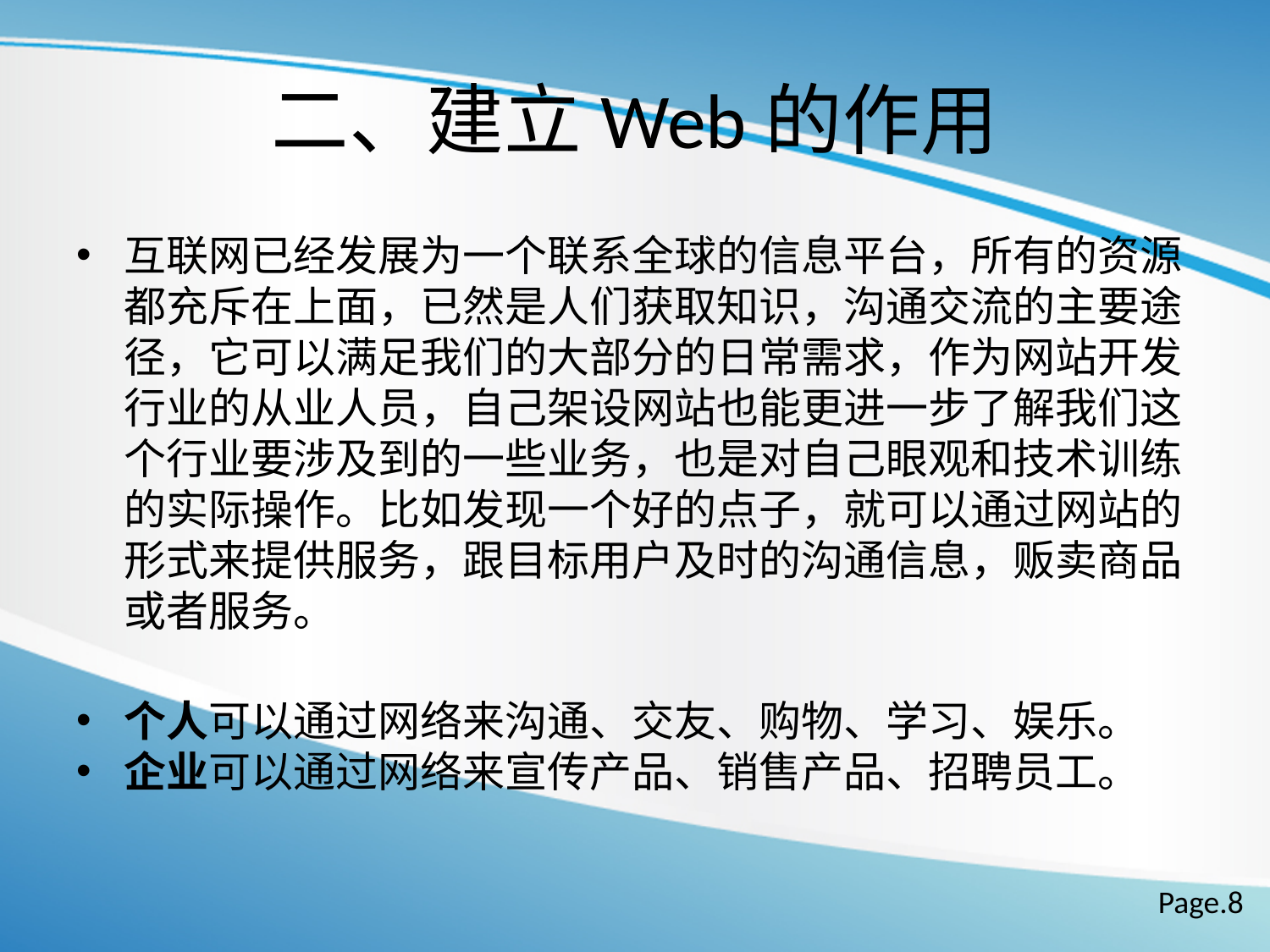

# 二、建立Web的作用
互联网已经发展为一个联系全球的信息平台，所有的资源都充斥在上面，已然是人们获取知识，沟通交流的主要途径，它可以满足我们的大部分的日常需求，作为网站开发行业的从业人员，自己架设网站也能更进一步了解我们这个行业要涉及到的一些业务，也是对自己眼观和技术训练的实际操作。比如发现一个好的点子，就可以通过网站的形式来提供服务，跟目标用户及时的沟通信息，贩卖商品或者服务。

个人可以通过网络来沟通、交友、购物、学习、娱乐。
企业可以通过网络来宣传产品、销售产品、招聘员工。

Page.8